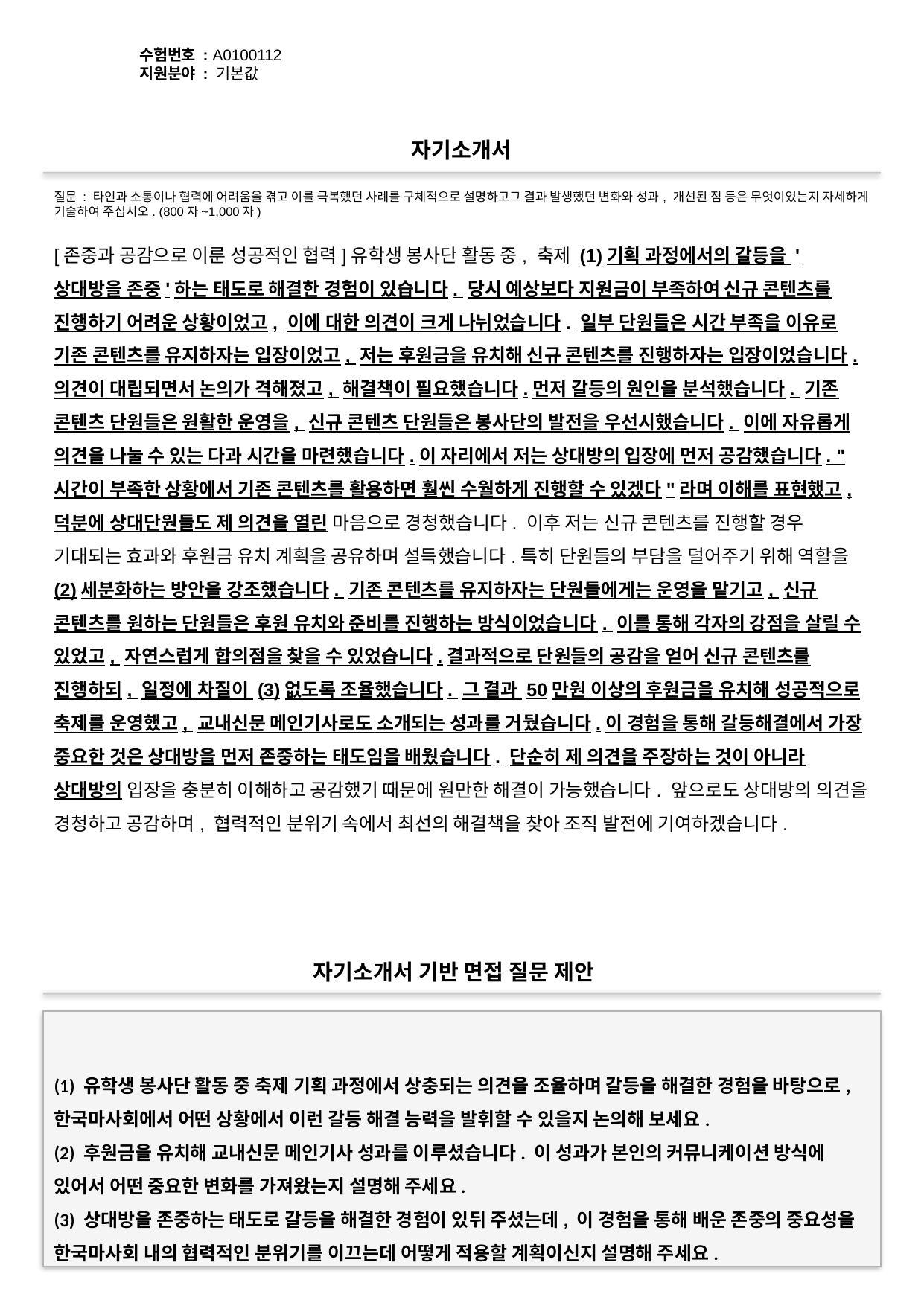

수험번호 : A0100112
지원분야 : 기본값
#

자기소개서

질문 : 타인과 소통이나 협력에 어려움을 겪고 이를 극복했던 사례를 구체적으로 설명하고그 결과 발생했던 변화와 성과, 개선된 점 등은 무엇이었는지 자세하게 기술하여 주십시오. (800자~1,000자)

[존중과 공감으로 이룬 성공적인 협력]유학생 봉사단 활동 중, 축제 (1)기획 과정에서의 갈등을 '상대방을 존중'하는 태도로 해결한 경험이 있습니다. 당시 예상보다 지원금이 부족하여 신규 콘텐츠를 진행하기 어려운 상황이었고, 이에 대한 의견이 크게 나뉘었습니다. 일부 단원들은 시간 부족을 이유로 기존 콘텐츠를 유지하자는 입장이었고, 저는 후원금을 유치해 신규 콘텐츠를 진행하자는 입장이었습니다. 의견이 대립되면서 논의가 격해졌고, 해결책이 필요했습니다.먼저 갈등의 원인을 분석했습니다. 기존 콘텐츠 단원들은 원활한 운영을, 신규 콘텐츠 단원들은 봉사단의 발전을 우선시했습니다. 이에 자유롭게 의견을 나눌 수 있는 다과 시간을 마련했습니다.이 자리에서 저는 상대방의 입장에 먼저 공감했습니다. "시간이 부족한 상황에서 기존 콘텐츠를 활용하면 훨씬 수월하게 진행할 수 있겠다"라며 이해를 표현했고, 덕분에 상대단원들도 제 의견을 열린 마음으로 경청했습니다. 이후 저는 신규 콘텐츠를 진행할 경우 기대되는 효과와 후원금 유치 계획을 공유하며 설득했습니다.특히 단원들의 부담을 덜어주기 위해 역할을 (2)세분화하는 방안을 강조했습니다. 기존 콘텐츠를 유지하자는 단원들에게는 운영을 맡기고, 신규 콘텐츠를 원하는 단원들은 후원 유치와 준비를 진행하는 방식이었습니다. 이를 통해 각자의 강점을 살릴 수 있었고, 자연스럽게 합의점을 찾을 수 있었습니다.결과적으로 단원들의 공감을 얻어 신규 콘텐츠를 진행하되, 일정에 차질이 (3)없도록 조율했습니다. 그 결과 50만원 이상의 후원금을 유치해 성공적으로 축제를 운영했고, 교내신문 메인기사로도 소개되는 성과를 거뒀습니다.이 경험을 통해 갈등해결에서 가장 중요한 것은 상대방을 먼저 존중하는 태도임을 배웠습니다. 단순히 제 의견을 주장하는 것이 아니라 상대방의 입장을 충분히 이해하고 공감했기 때문에 원만한 해결이 가능했습니다. 앞으로도 상대방의 의견을 경청하고 공감하며, 협력적인 분위기 속에서 최선의 해결책을 찾아 조직 발전에 기여하겠습니다.

자기소개서 기반 면접 질문 제안

(1) 유학생 봉사단 활동 중 축제 기획 과정에서 상충되는 의견을 조율하며 갈등을 해결한 경험을 바탕으로, 한국마사회에서 어떤 상황에서 이런 갈등 해결 능력을 발휘할 수 있을지 논의해 보세요.
(2) 후원금을 유치해 교내신문 메인기사 성과를 이루셨습니다. 이 성과가 본인의 커뮤니케이션 방식에 있어서 어떤 중요한 변화를 가져왔는지 설명해 주세요.
(3) 상대방을 존중하는 태도로 갈등을 해결한 경험이 있뒤 주셨는데, 이 경험을 통해 배운 존중의 중요성을 한국마사회 내의 협력적인 분위기를 이끄는데 어떻게 적용할 계획이신지 설명해 주세요.